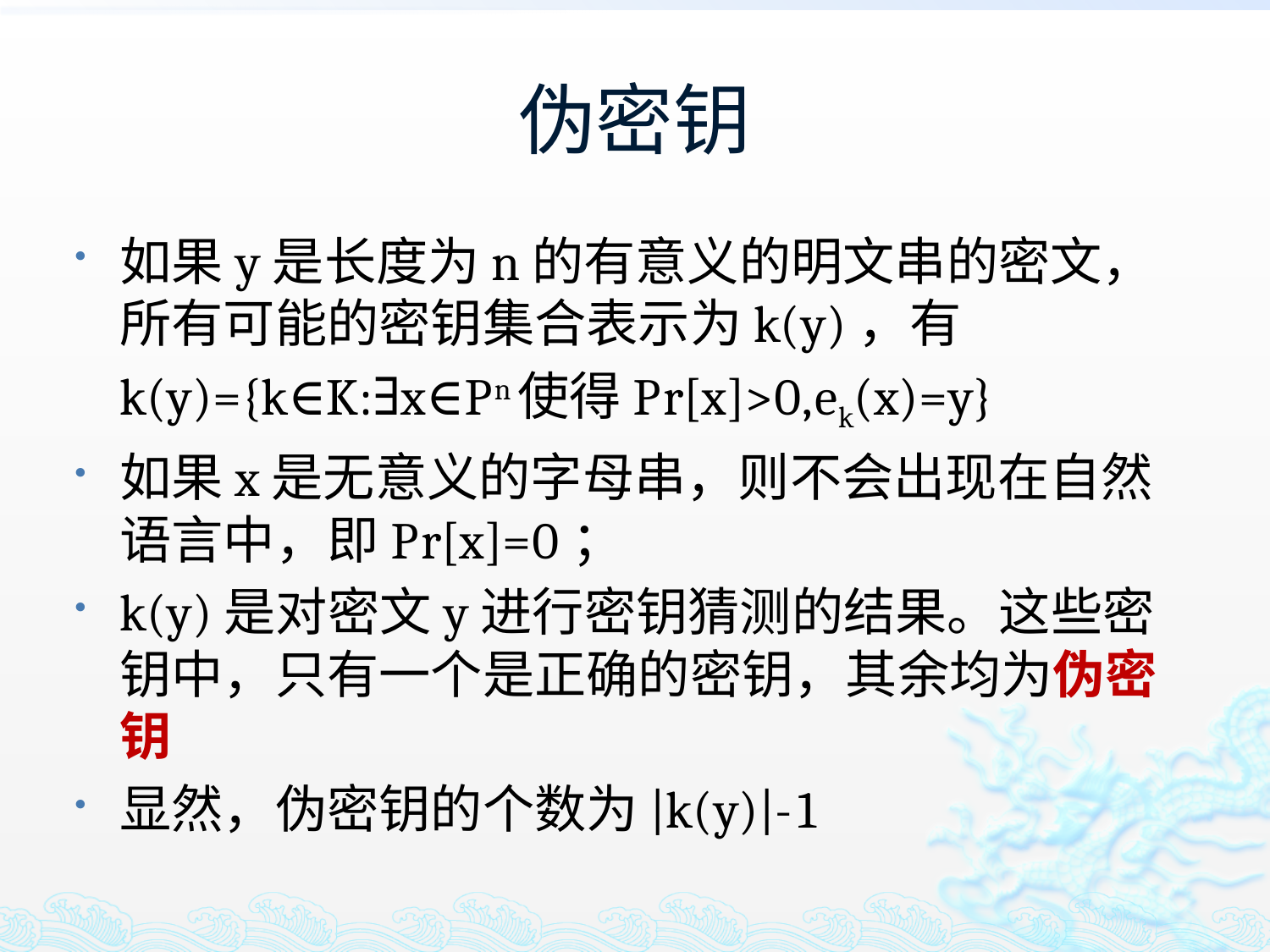

# 伪密钥
如果y是长度为n的有意义的明文串的密文，所有可能的密钥集合表示为k(y)，有
	k(y)={k∈K:∃x∈Pn使得Pr[x]>0,ek(x)=y}
如果x是无意义的字母串，则不会出现在自然语言中，即Pr[x]=0；
k(y)是对密文y进行密钥猜测的结果。这些密钥中，只有一个是正确的密钥，其余均为伪密钥
显然，伪密钥的个数为|k(y)|-1